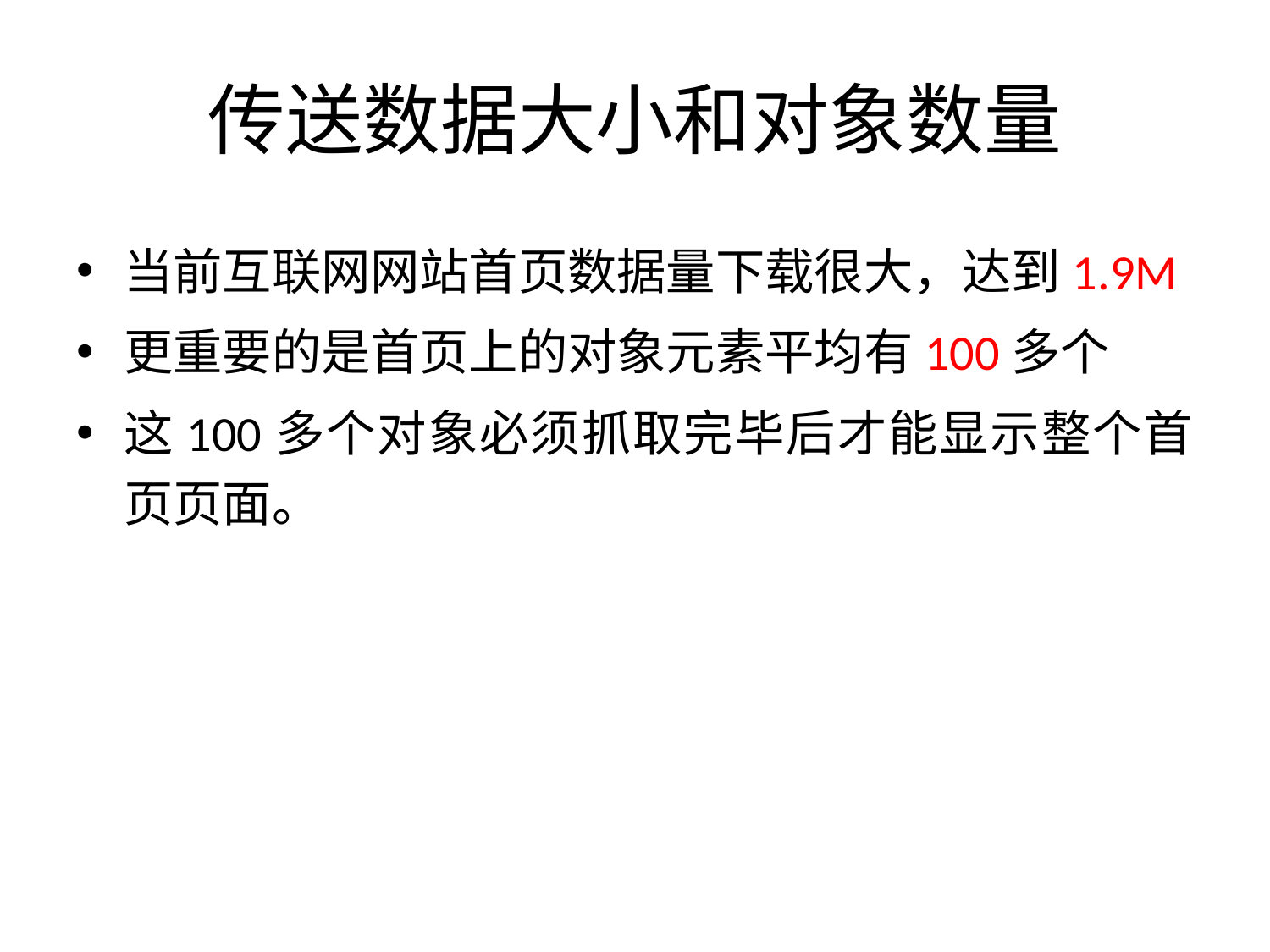

# 传送数据大小和对象数量
当前互联网网站首页数据量下载很大，达到1.9M
更重要的是首页上的对象元素平均有100多个
这100多个对象必须抓取完毕后才能显示整个首页页面。